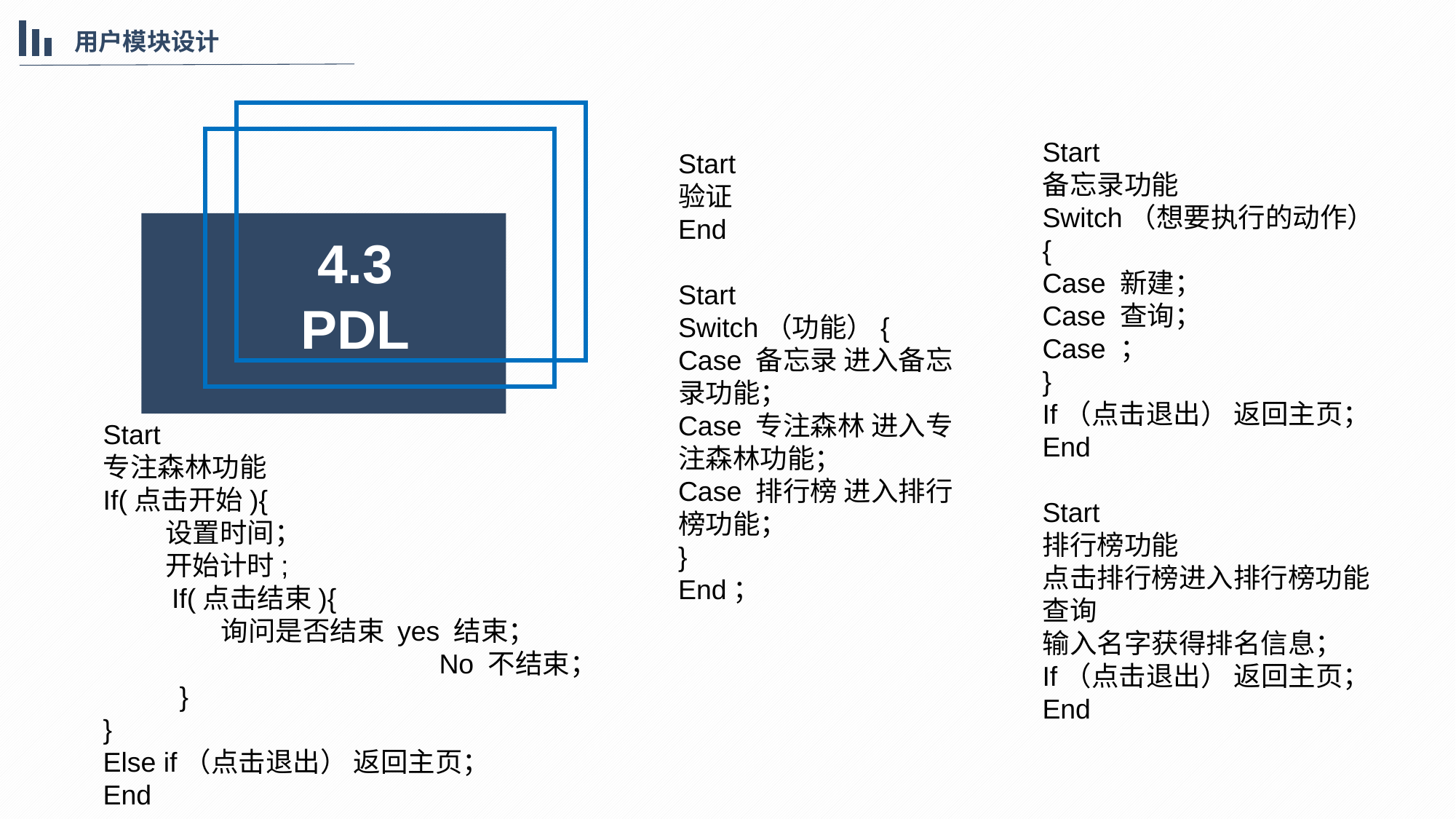

用户模块设计

Start
备忘录功能
Switch（想要执行的动作）{
Case 新建；
Case 查询；
Case ；
}
If（点击退出） 返回主页；
End

Start
排行榜功能
点击排行榜进入排行榜功能
查询
输入名字获得排名信息；
If（点击退出） 返回主页；
End

Start
验证
End

Start
Switch（功能）{
Case 备忘录 进入备忘录功能；
Case 专注森林 进入专注森林功能；
Case 排行榜 进入排行榜功能；
}
End；

4.3
PDL
Start
专注森林功能
If(点击开始){
         设置时间；
         开始计时;
         If(点击结束){
                  询问是否结束 yes 结束；
                                            No 不结束；
          }
}
Else if（点击退出） 返回主页；
End